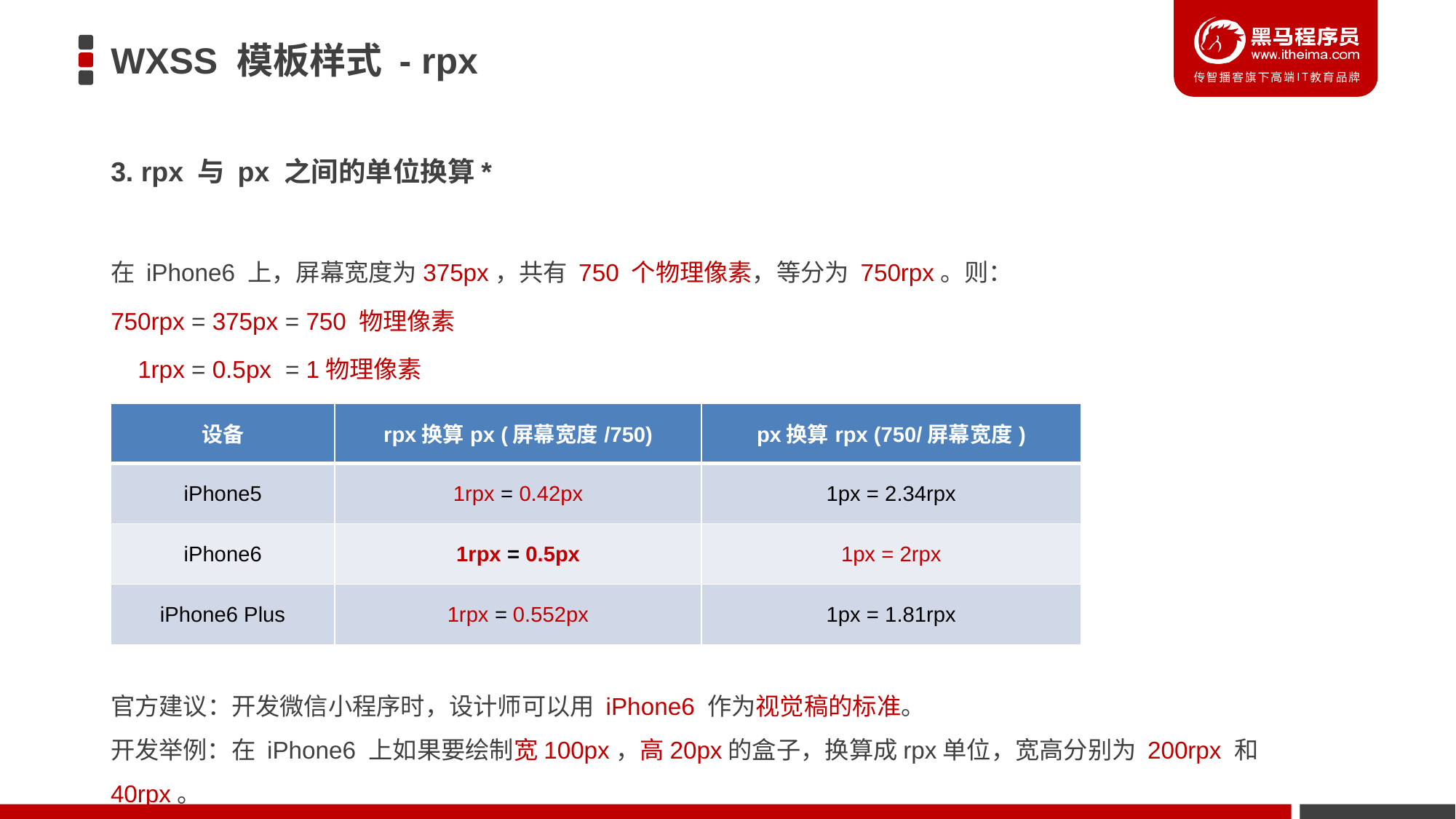

# WXSS 模板样式 - rpx
3. rpx 与 px 之间的单位换算*
在 iPhone6 上，屏幕宽度为375px，共有 750 个物理像素，等分为 750rpx。则：
750rpx = 375px = 750 物理像素
    1rpx = 0.5px  = 1物理像素
| 设备 | rpx换算px (屏幕宽度/750) | px换算rpx (750/屏幕宽度) |
| --- | --- | --- |
| iPhone5 | 1rpx = 0.42px | 1px = 2.34rpx |
| iPhone6 | 1rpx = 0.5px | 1px = 2rpx |
| iPhone6 Plus | 1rpx = 0.552px | 1px = 1.81rpx |
官方建议：开发微信小程序时，设计师可以用 iPhone6 作为视觉稿的标准。
开发举例：在 iPhone6 上如果要绘制宽100px，高20px的盒子，换算成rpx单位，宽高分别为 200rpx 和 40rpx。